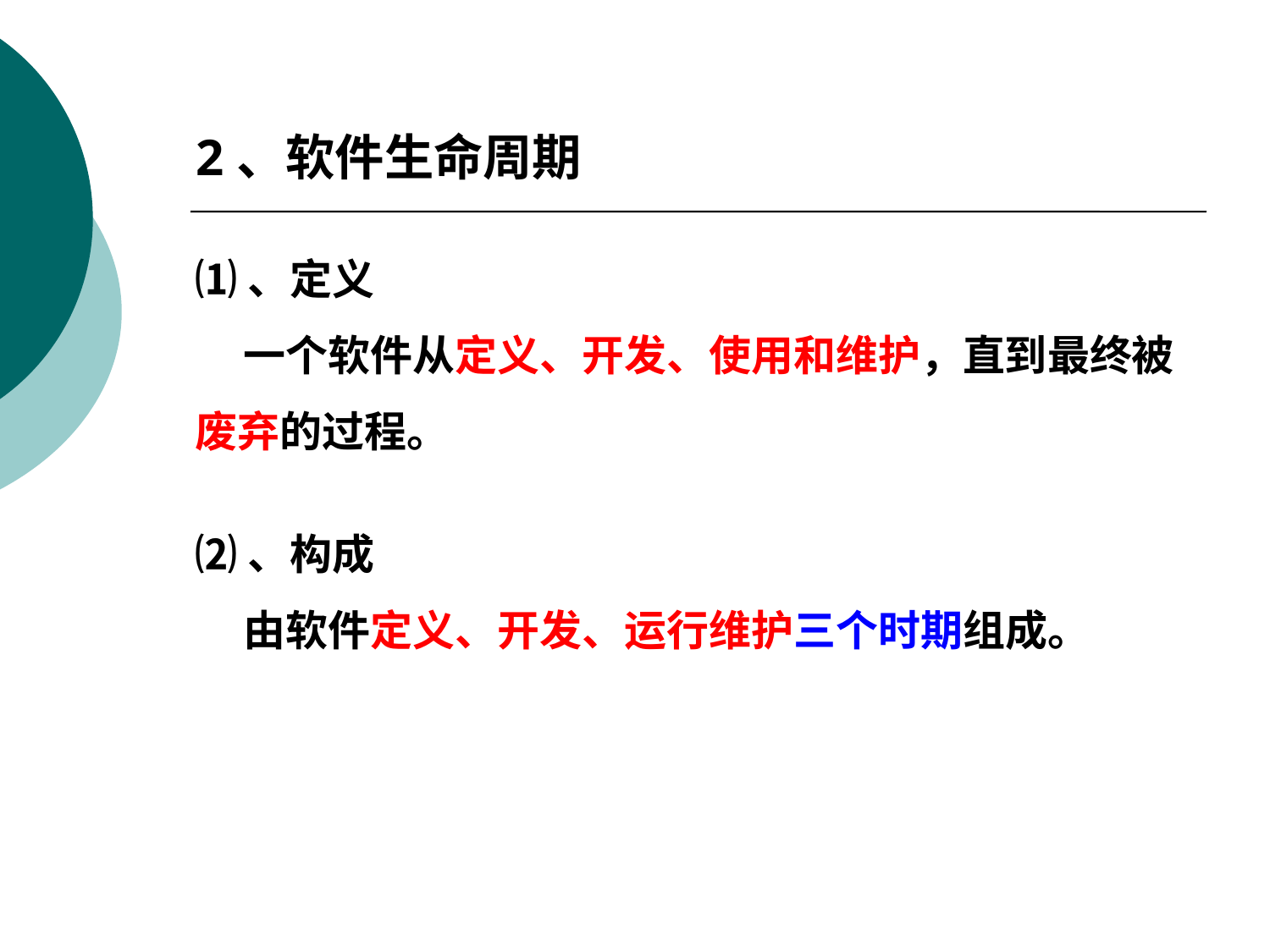

2、软件生命周期
⑴、定义
    一个软件从定义、开发、使用和维护，直到最终被废弃的过程。
⑵、构成
    由软件定义、开发、运行维护三个时期组成。